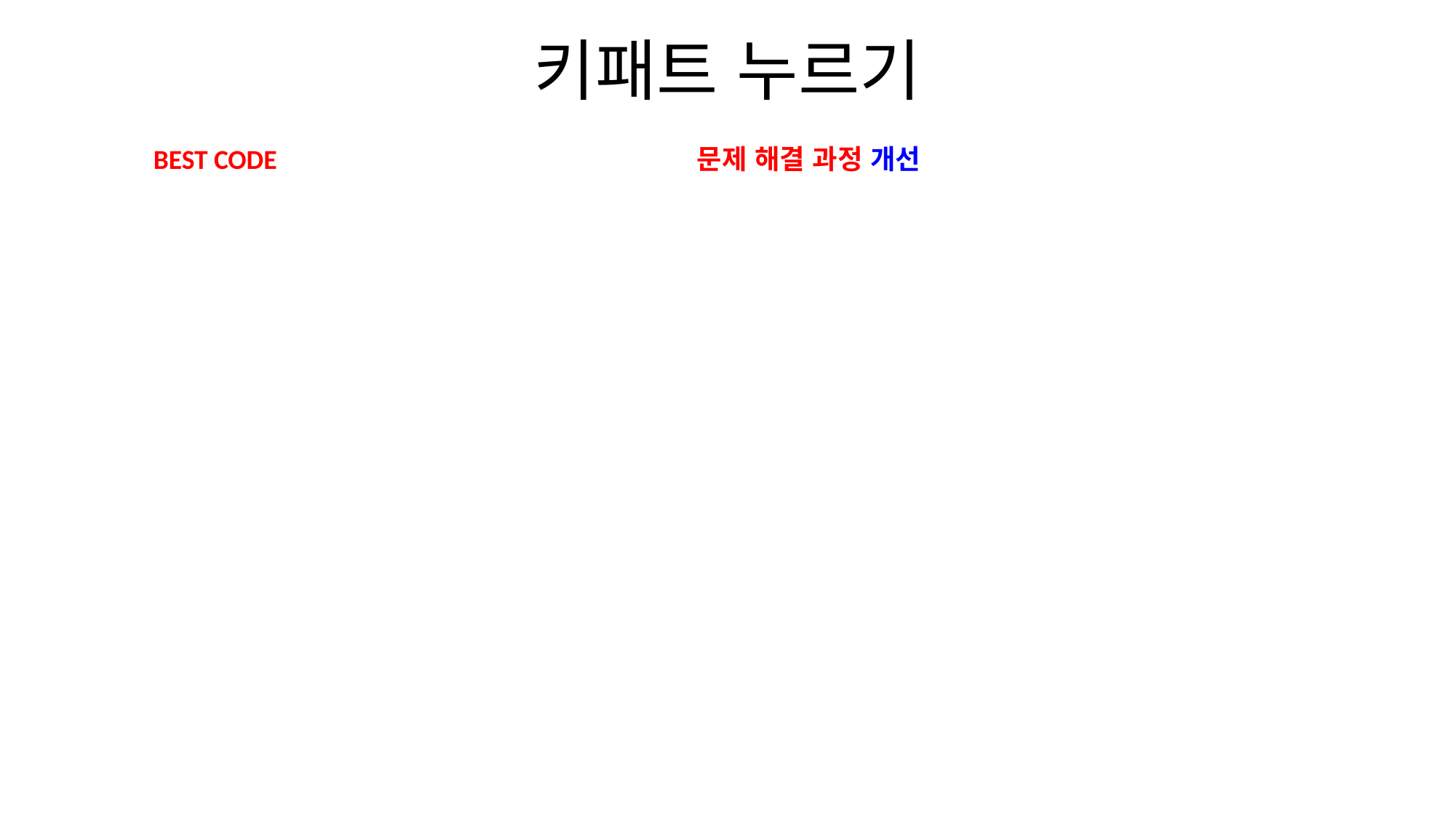

# 키패트 누르기
BEST CODE
문제 해결 과정 개선